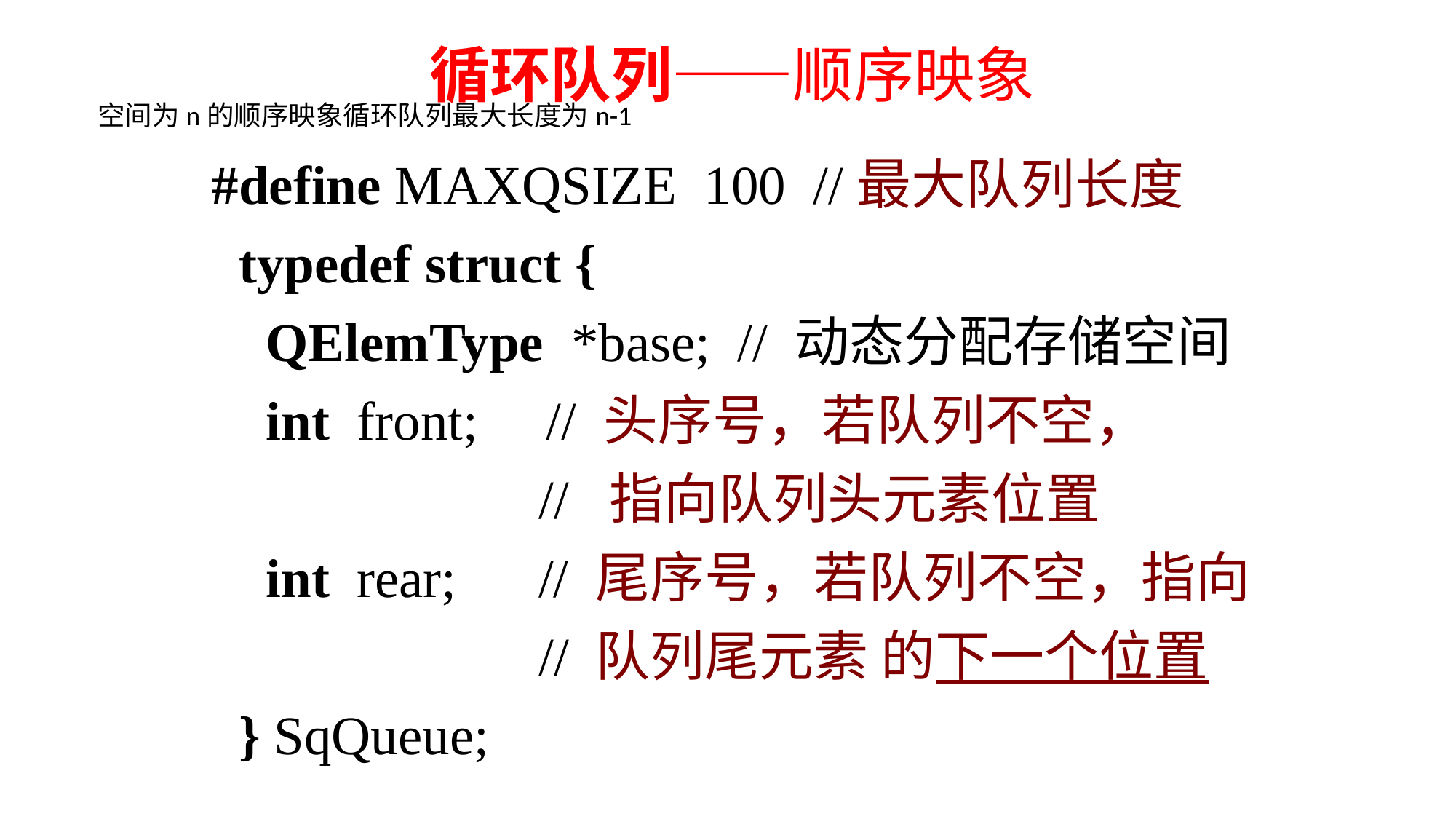

循环队列——顺序映象
空间为n的顺序映象循环队列最大长度为n-1
#define MAXQSIZE  100  //最大队列长度
  typedef struct {
    QElemType  *base;  // 动态分配存储空间
    int  front;     // 头序号，若队列不空，
                        //  指向队列头元素位置
    int  rear;      // 尾序号，若队列不空，指向
                        // 队列尾元素 的下一个位置
  } SqQueue;